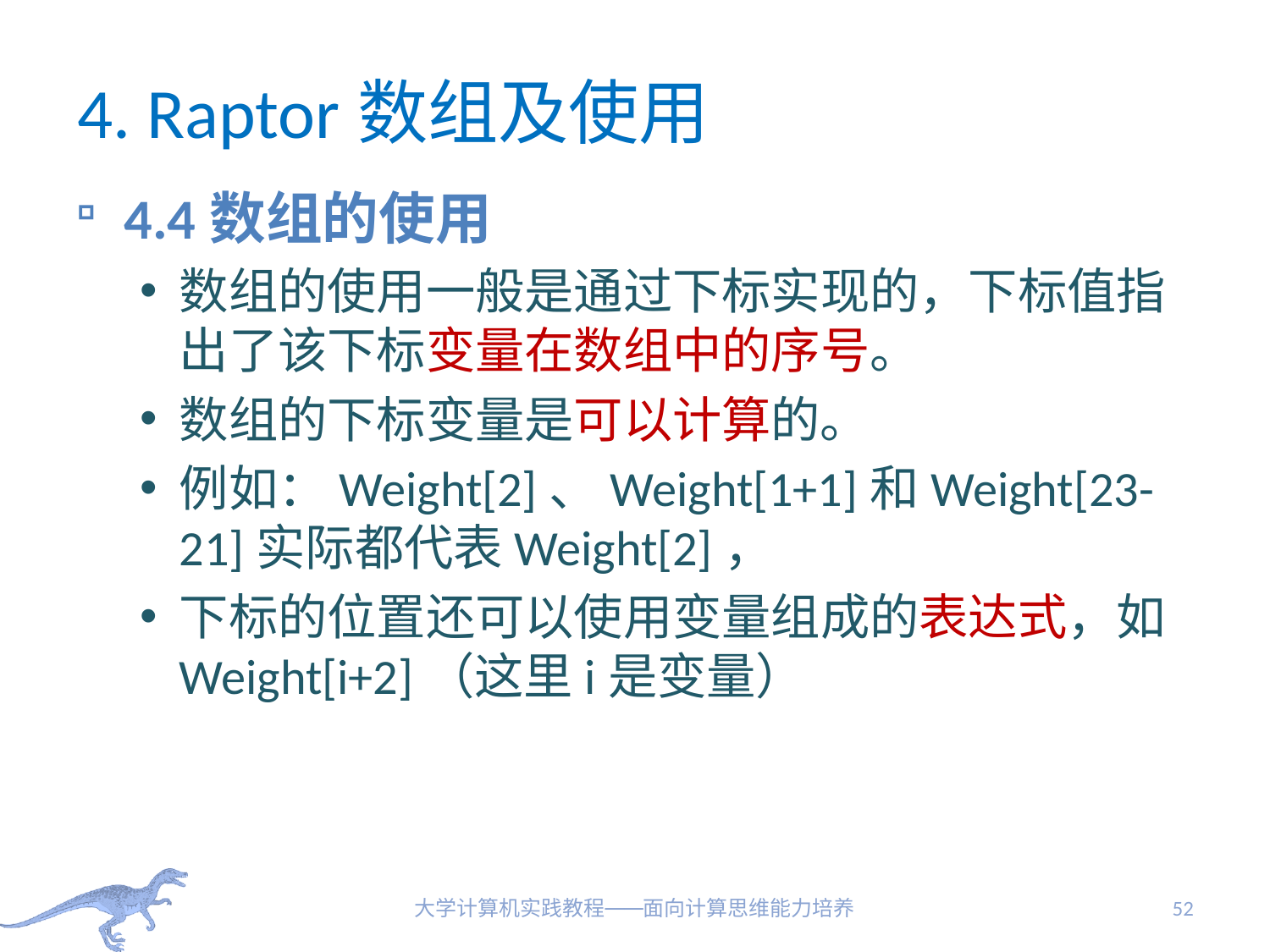

# 4. Raptor数组及使用
4.4数组的使用
数组的使用一般是通过下标实现的，下标值指出了该下标变量在数组中的序号。
数组的下标变量是可以计算的。
例如：Weight[2]、Weight[1+1]和Weight[23-21]实际都代表Weight[2]，
下标的位置还可以使用变量组成的表达式，如Weight[i+2]（这里i是变量）

大学计算机实践教程——面向计算思维能力培养
52